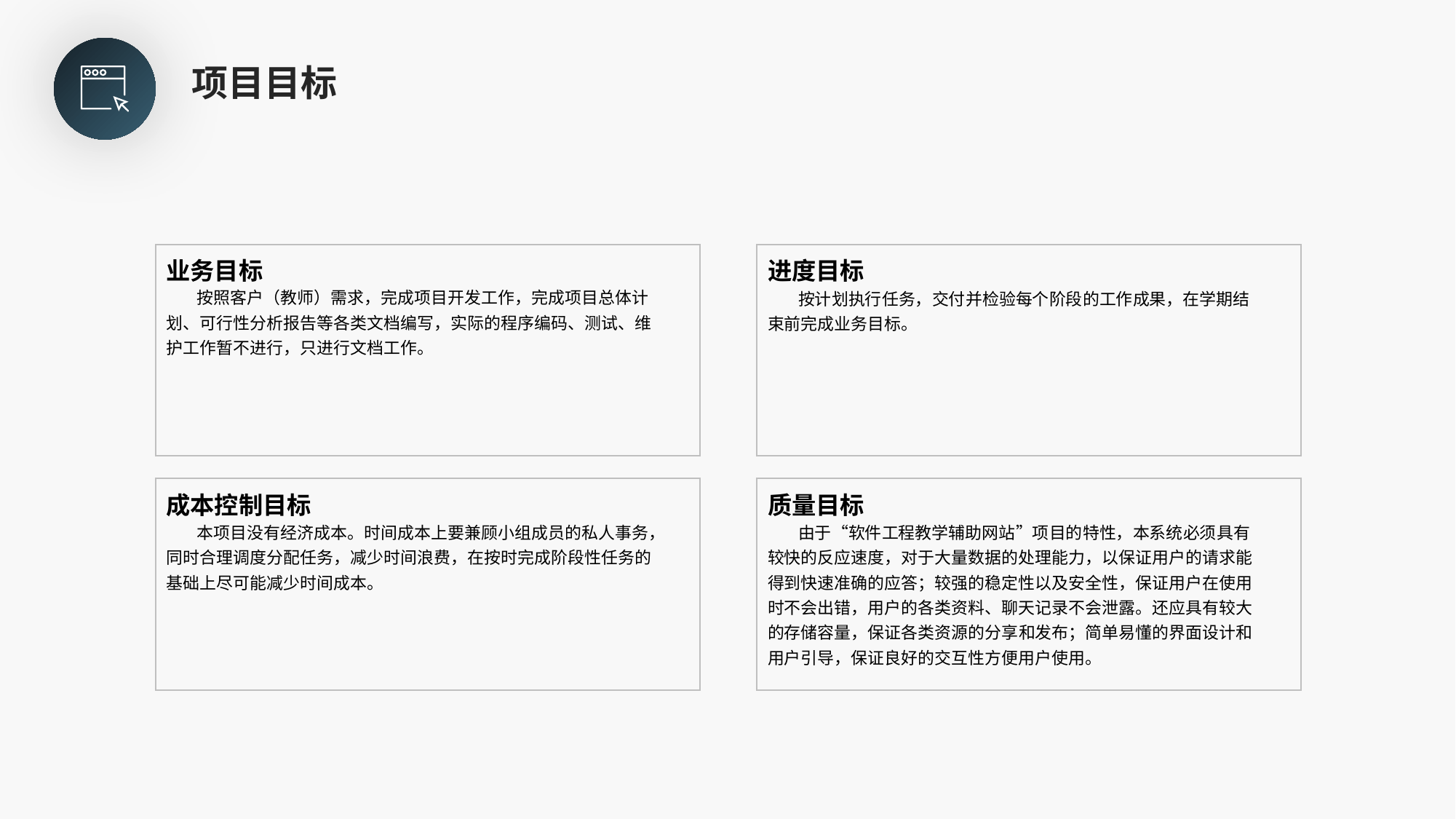

项目目标

业务目标
       按照客户（教师）需求，完成项目开发工作，完成项目总体计划、可行性分析报告等各类文档编写，实际的程序编码、测试、维护工作暂不进行，只进行文档工作。
进度目标
       按计划执行任务，交付并检验每个阶段的工作成果，在学期结束前完成业务目标。

成本控制目标
       本项目没有经济成本。时间成本上要兼顾小组成员的私人事务，同时合理调度分配任务，减少时间浪费，在按时完成阶段性任务的基础上尽可能减少时间成本。

质量目标
       由于“软件工程教学辅助网站”项目的特性，本系统必须具有较快的反应速度，对于大量数据的处理能力，以保证用户的请求能得到快速准确的应答；较强的稳定性以及安全性，保证用户在使用时不会出错，用户的各类资料、聊天记录不会泄露。还应具有较大的存储容量，保证各类资源的分享和发布；简单易懂的界面设计和用户引导，保证良好的交互性方便用户使用。